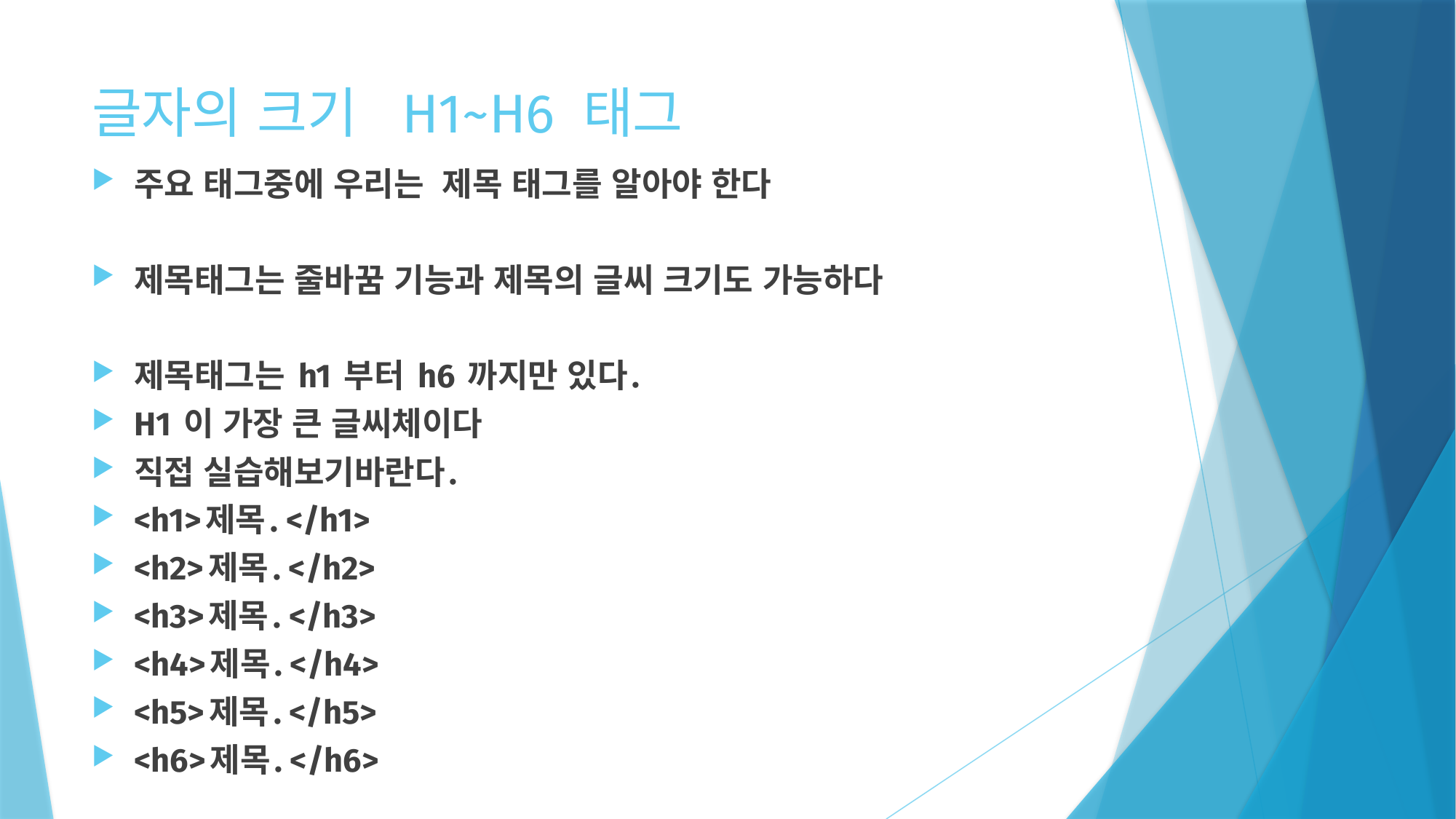

# 글자의 크기  H1~H6 태그
주요 태그중에 우리는  제목 태그를 알아야 한다

제목태그는 줄바꿈 기능과 제목의 글씨 크기도 가능하다

제목태그는 h1 부터 h6 까지만 있다.
H1 이 가장 큰 글씨체이다
직접 실습해보기바란다.
<h1>제목. </h1>
<h2>제목. </h2>
<h3>제목. </h3>
<h4>제목. </h4>
<h5>제목. </h5>
<h6>제목. </h6>